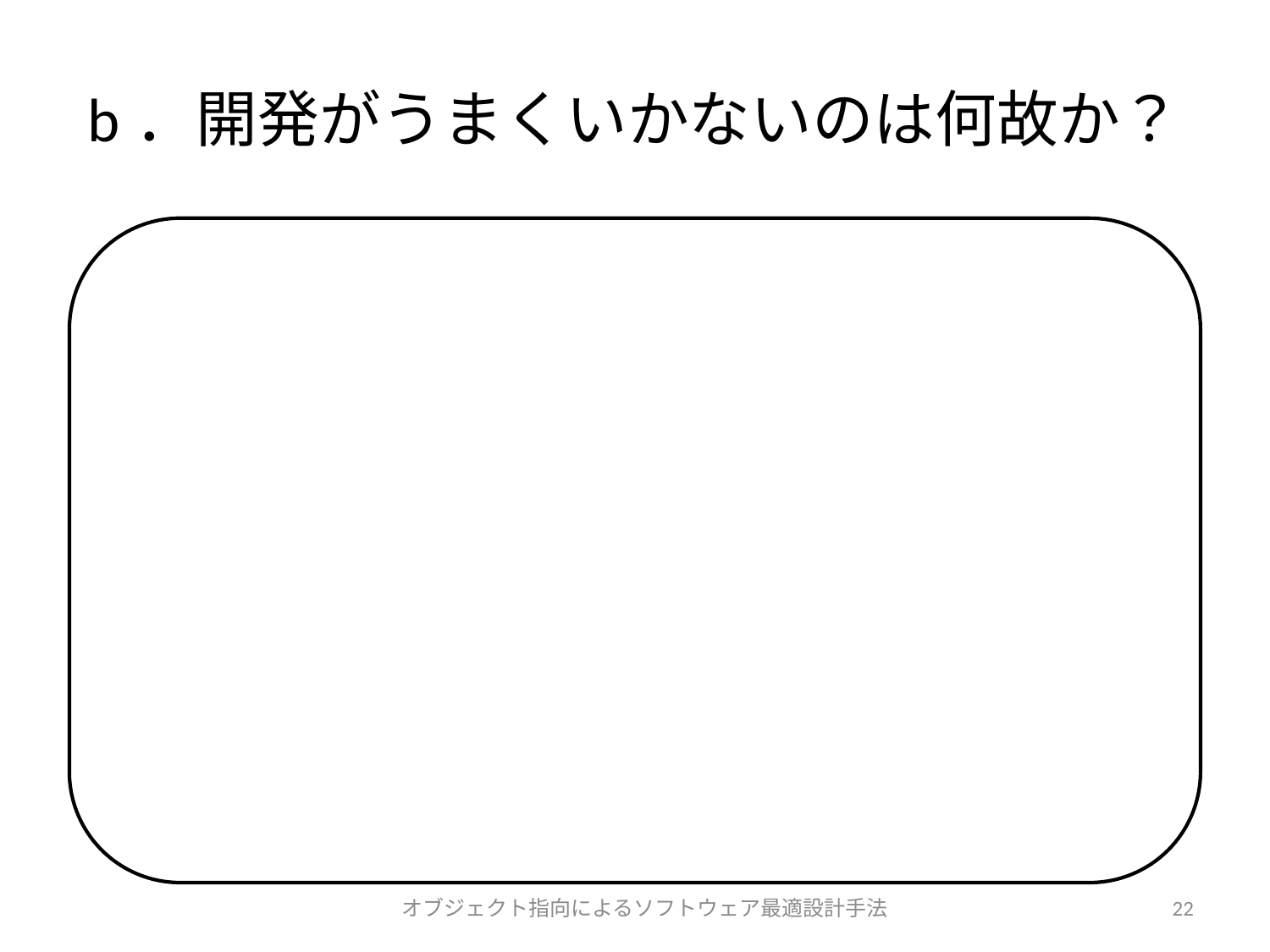

# b．開発がうまくいかないのは何故か？

オブジェクト指向によるソフトウェア最適設計手法
22